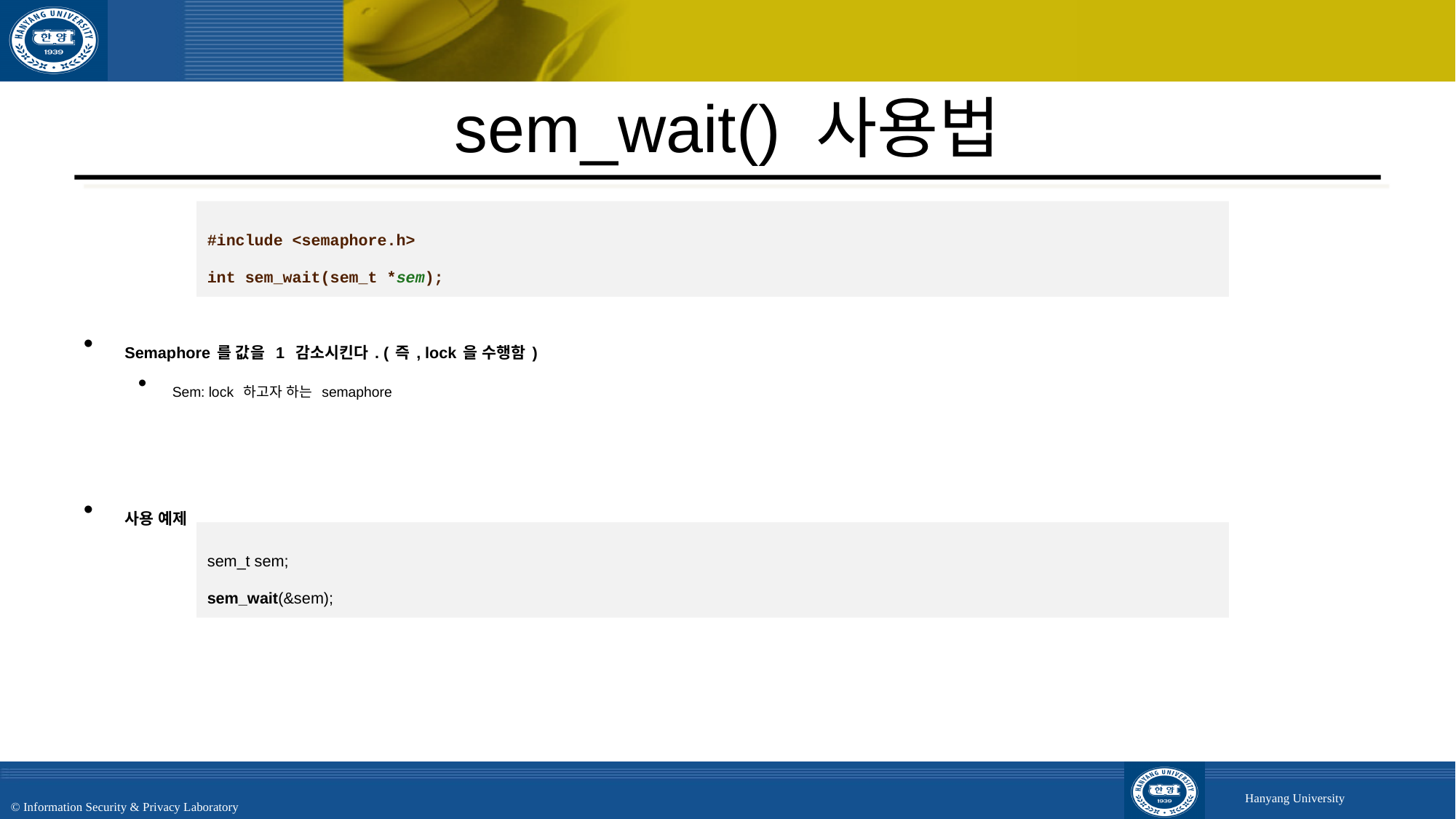

# sem_wait() 사용법

Semaphore를 값을 1 감소시킨다. (즉, lock을 수행함)
Sem: lock 하고자 하는 semaphore

사용 예제
#include <semaphore.h>
int sem_wait(sem_t *sem);
sem_t sem;
sem_wait(&sem);